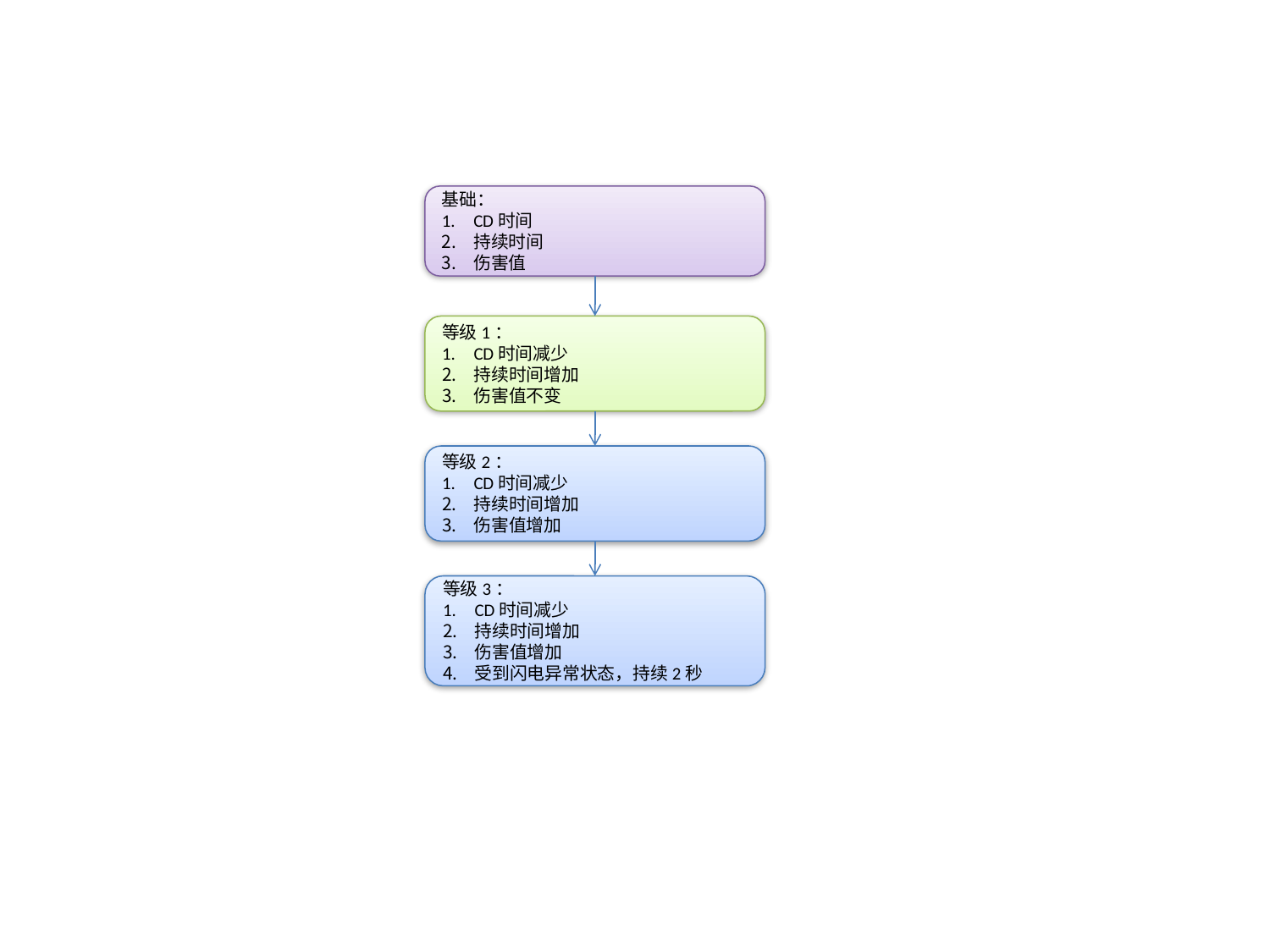

基础：
CD时间
持续时间
伤害值
等级1：
CD时间减少
持续时间增加
伤害值不变
等级2：
CD时间减少
持续时间增加
伤害值增加
等级3：
CD时间减少
持续时间增加
伤害值增加
受到闪电异常状态，持续2秒